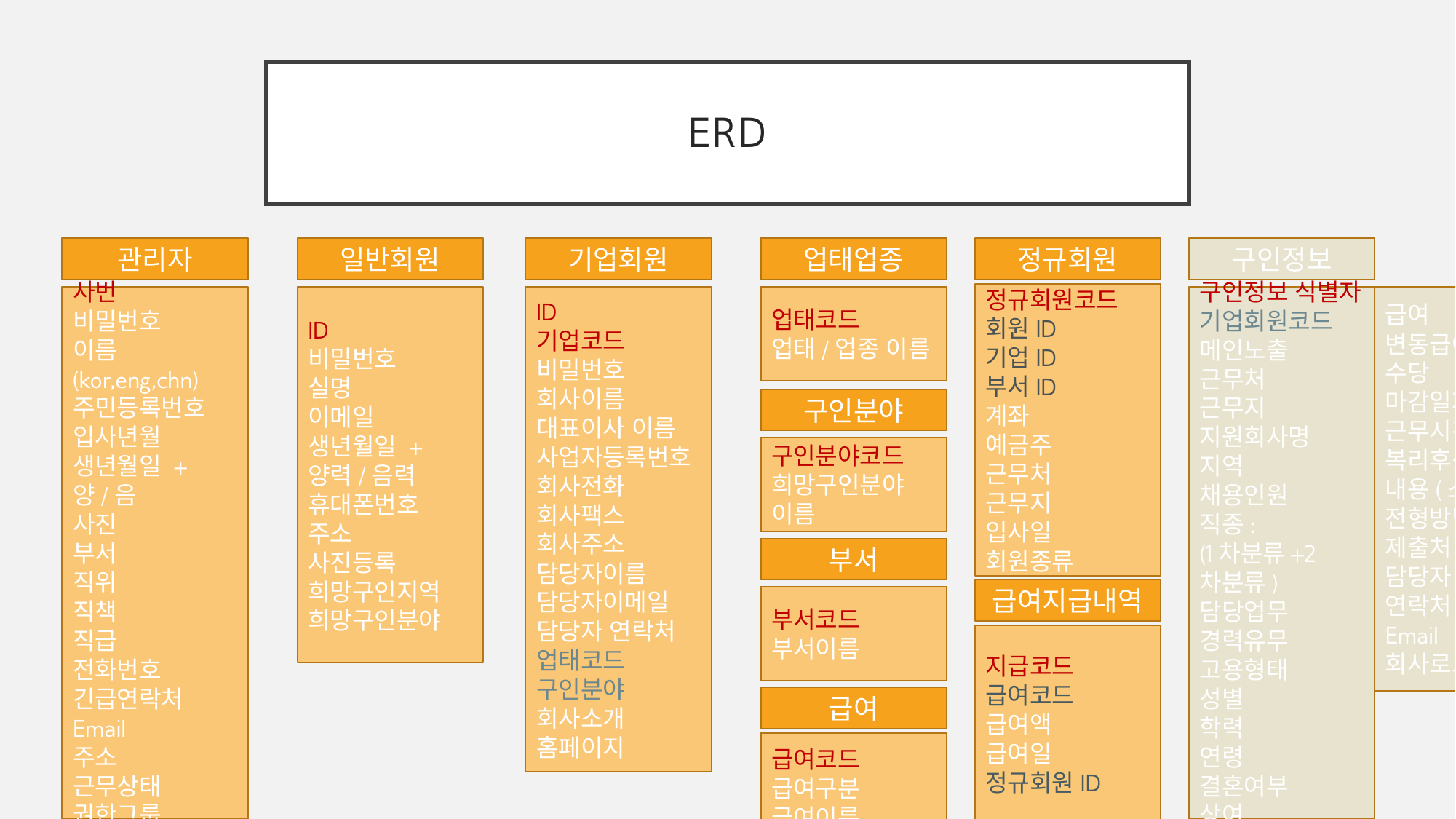

# ERD
관리자
일반회원
기업회원
업태업종
구인정보
사번
비밀번호
이름(kor,eng,chn)
주민등록번호
입사년월
생년월일 + 양/음
사진
부서
직위
직책
직급
전화번호
긴급연락처
Email
주소
근무상태
권한그룹
구인정보 식별자
기업회원코드
메인노출
근무처
근무지
지원회사명
지역
채용인원
직종:
(1차분류+2차분류)
담당업무
경력유무
고용형태
성별
학력
연령
결혼여부
상여
ID
비밀번호
실명
이메일
생년월일 + 양력/음력
휴대폰번호
주소
사진등록
희망구인지역
희망구인분야
ID
기업코드
비밀번호
회사이름
대표이사 이름
사업자등록번호
회사전화
회사팩스
회사주소
담당자이름
담당자이메일
담당자 연락처
업태코드
구인분야
회사소개
홈페이지
업태코드
업태/업종 이름
구인분야
구인분야코드
희망구인분야 이름
부서
부서코드
부서이름
급여
변동급여
수당
마감일자
근무시간
복리후생
내용(소개?)
전형방법
제출처
담당자
연락처
Email
회사로고(첨부)
정규회원
정규회원코드
회원ID
기업ID
부서ID
계좌
예금주
근무처
근무지
입사일
회원종류
급여지급내역
지급코드
급여코드
급여액
급여일
정규회원ID
급여
급여코드
급여구분
급여이름